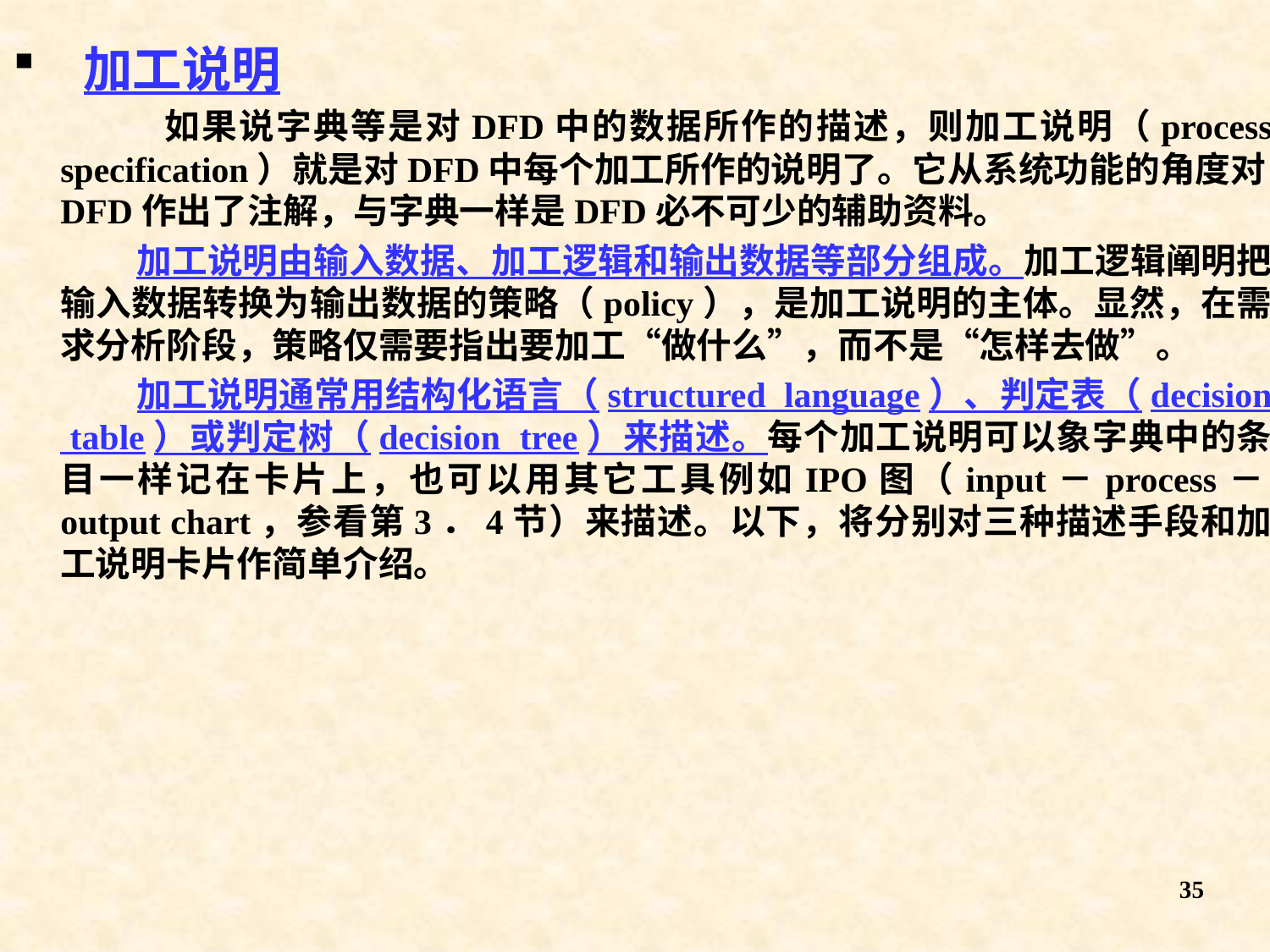

加工说明
              如果说字典等是对DFD中的数据所作的描述，则加工说明（process specification）就是对DFD中每个加工所作的说明了。它从系统功能的角度对DFD作出了注解，与字典一样是DFD必不可少的辅助资料。
              加工说明由输入数据、加工逻辑和输出数据等部分组成。加工逻辑阐明把输入数据转换为输出数据的策略（policy），是加工说明的主体。显然，在需求分析阶段，策略仅需要指出要加工“做什么”，而不是“怎样去做”。
              加工说明通常用结构化语言（structured  language）、判定表（decision  table）或判定树（decision  tree）来描述。每个加工说明可以象字典中的条目一样记在卡片上，也可以用其它工具例如IPO图（input－process－output chart，参看第3．4节）来描述。以下，将分别对三种描述手段和加工说明卡片作简单介绍。

35